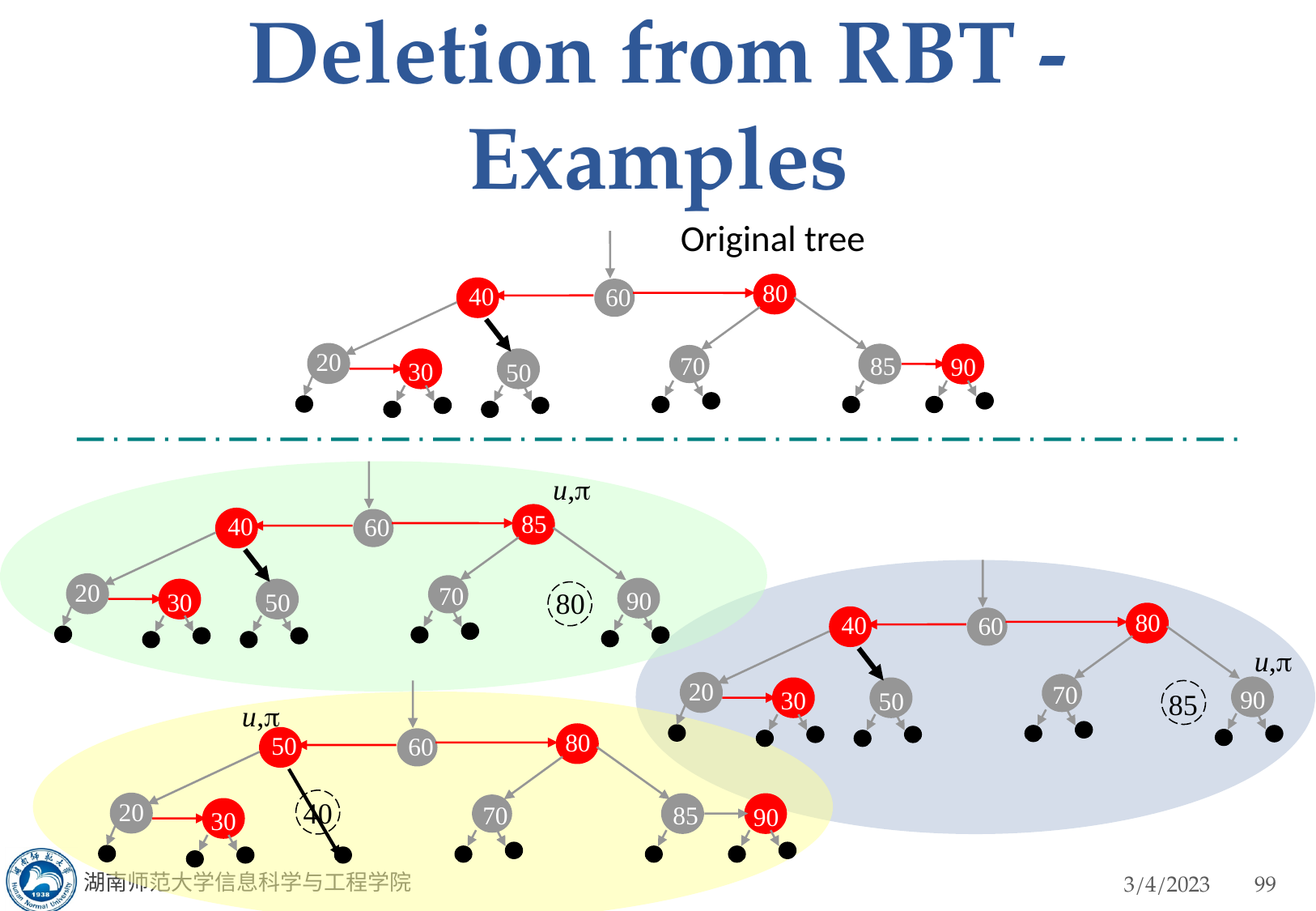

# Deletion from RBT - Examples
Original tree

80
40

60

20
70
85

90
30

50

u,π
85
40

60

20
70

90

80
30

50

80
40

60

u,π

20
70

90

30

50

85

u,π

80

50

60

40
20

70
85

90
30

湖南师范大学信息科学与工程学院
3/4/2023
99